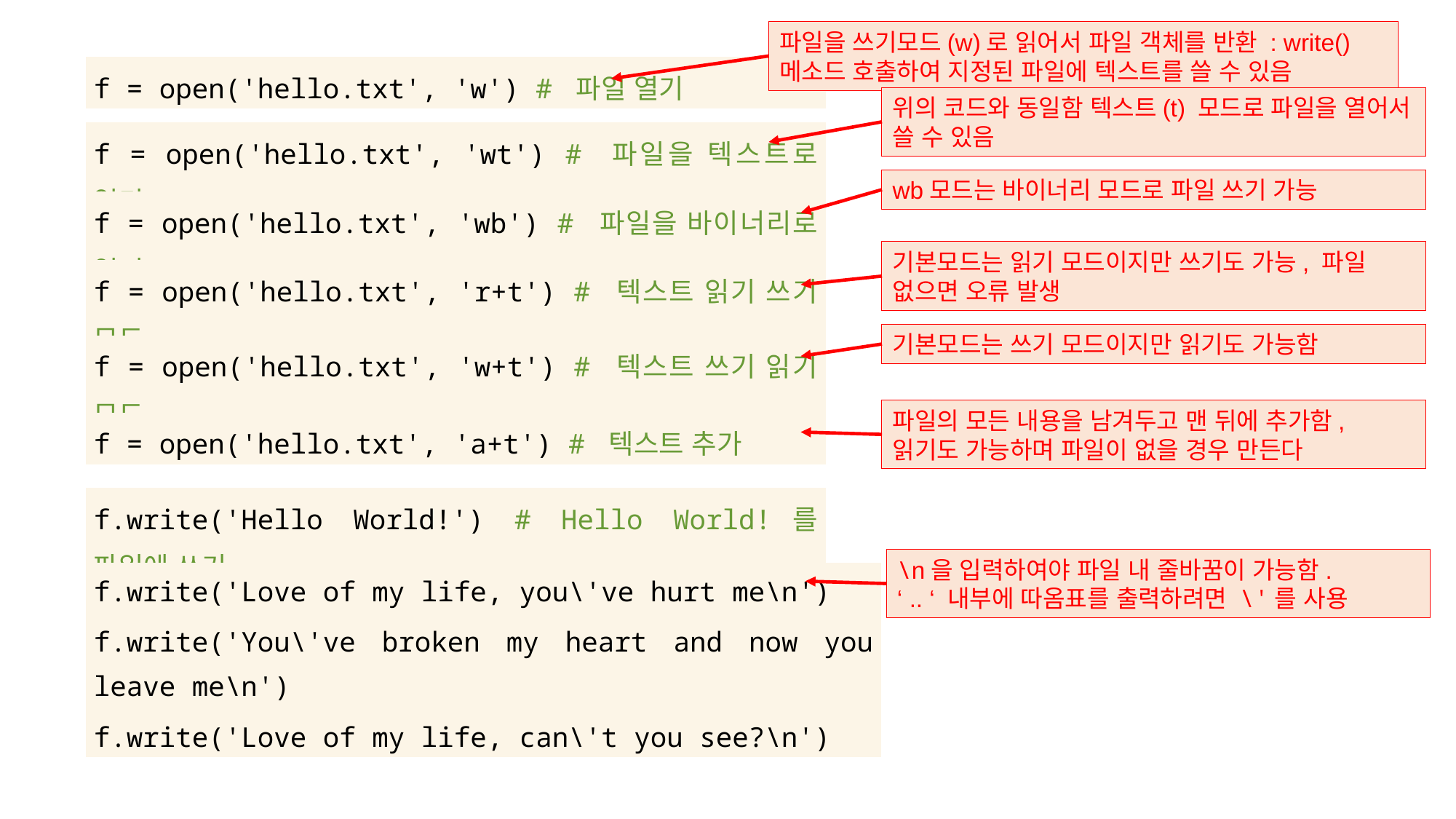

파일을 쓰기모드(w)로 읽어서 파일 객체를 반환 : write() 메소드 호출하여 지정된 파일에 텍스트를 쓸 수 있음
| f = open('hello.txt', 'w') # 파일 열기 |
| --- |
위의 코드와 동일함 텍스트(t) 모드로 파일을 열어서 쓸 수 있음
| f = open('hello.txt', 'wt') # 파일을 텍스트로 열기 |
| --- |
wb모드는 바이너리 모드로 파일 쓰기 가능
| f = open('hello.txt', 'wb') # 파일을 바이너리로 열기 |
| --- |
기본모드는 읽기 모드이지만 쓰기도 가능, 파일 없으면 오류 발생
| f = open('hello.txt', 'r+t') # 텍스트 읽기 쓰기 모드 |
| --- |
기본모드는 쓰기 모드이지만 읽기도 가능함
| f = open('hello.txt', 'w+t') # 텍스트 쓰기 읽기 모드 |
| --- |
파일의 모든 내용을 남겨두고 맨 뒤에 추가함, 읽기도 가능하며 파일이 없을 경우 만든다
| f = open('hello.txt', 'a+t') # 텍스트 추가 |
| --- |
| f.write('Hello World!') # Hello World!를 파일에 쓰기 |
| --- |
\n을 입력하여야 파일 내 줄바꿈이 가능함.
‘ .. ‘ 내부에 따옴표를 출력하려면 \'를 사용
| f.write('Love of my life, you\'ve hurt me\n') f.write('You\'ve broken my heart and now you leave me\n') f.write('Love of my life, can\'t you see?\n') |
| --- |